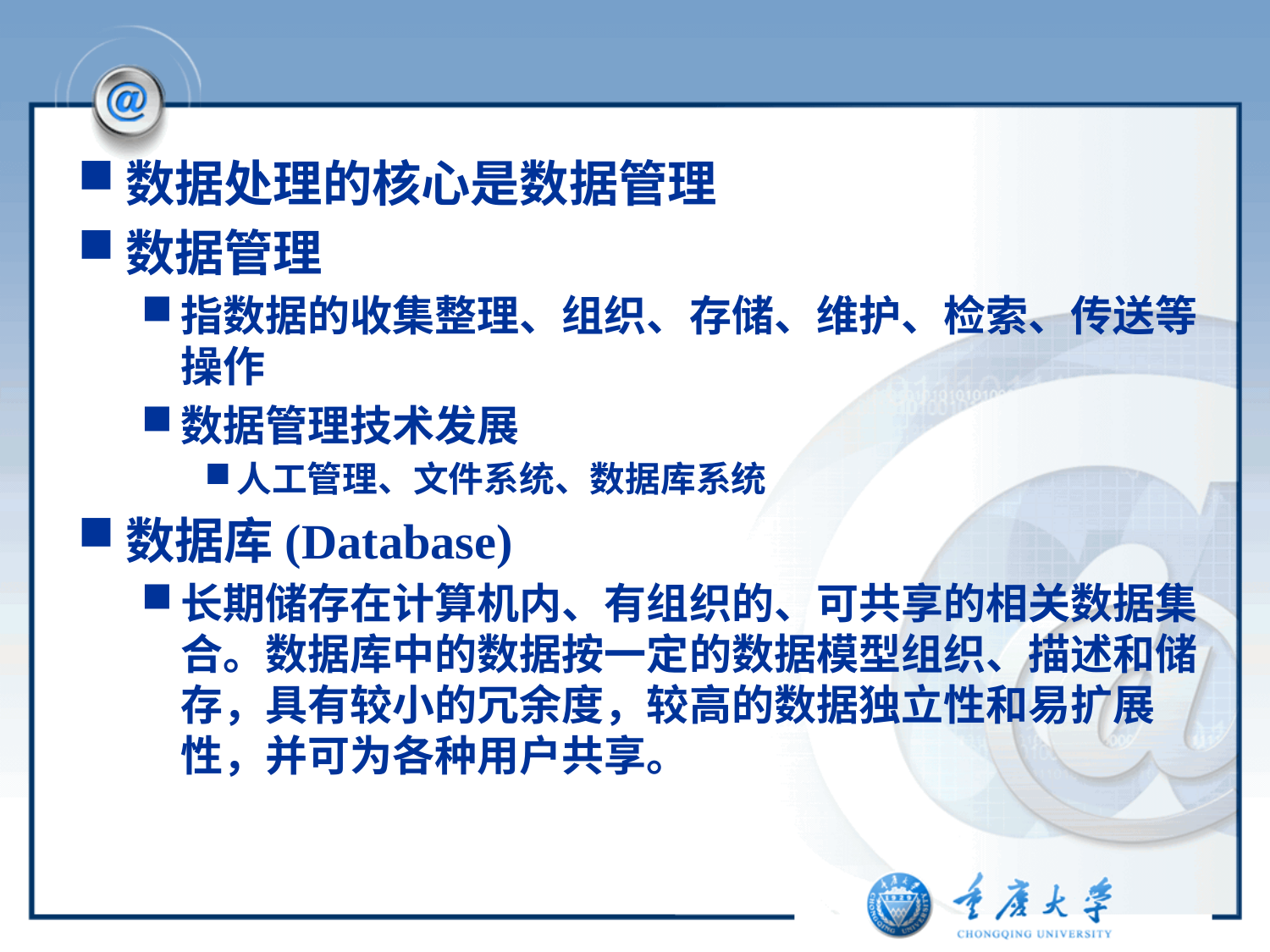

#
数据处理的核心是数据管理
数据管理
指数据的收集整理、组织、存储、维护、检索、传送等操作
数据管理技术发展
人工管理、文件系统、数据库系统
数据库(Database)
长期储存在计算机内、有组织的、可共享的相关数据集合。数据库中的数据按一定的数据模型组织、描述和储存，具有较小的冗余度，较高的数据独立性和易扩展性，并可为各种用户共享。